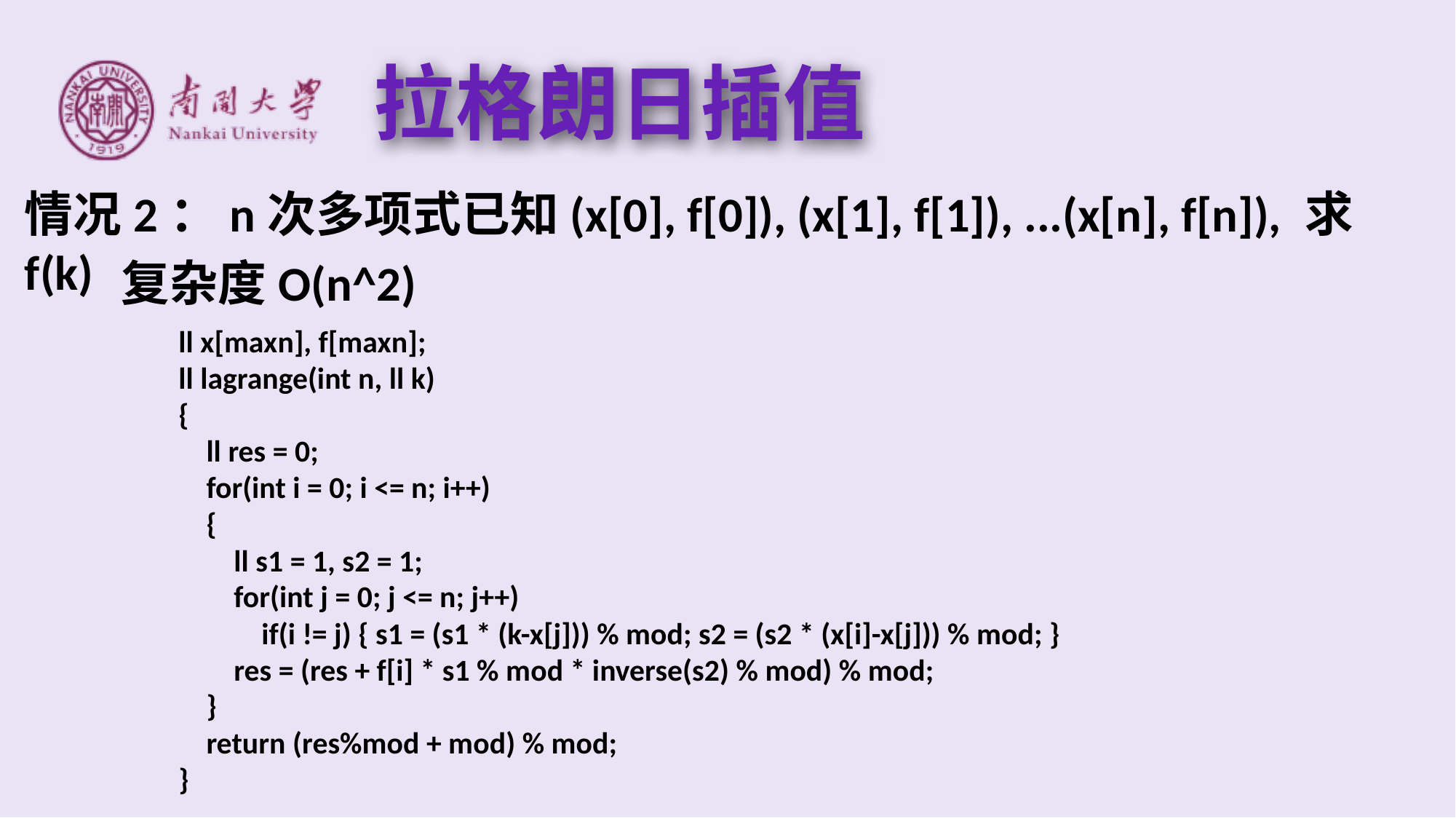

拉格朗日插值
情况2：n次多项式已知(x[0], f[0]), (x[1], f[1]), ...(x[n], f[n]), 求f(k)
复杂度O(n^2)
ll x[maxn], f[maxn];
ll lagrange(int n, ll k)
{
    ll res = 0;
    for(int i = 0; i <= n; i++)
    {
        ll s1 = 1, s2 = 1;
        for(int j = 0; j <= n; j++)
            if(i != j) { s1 = (s1 * (k-x[j])) % mod; s2 = (s2 * (x[i]-x[j])) % mod; }
        res = (res + f[i] * s1 % mod * inverse(s2) % mod) % mod;
    }
    return (res%mod + mod) % mod;
}